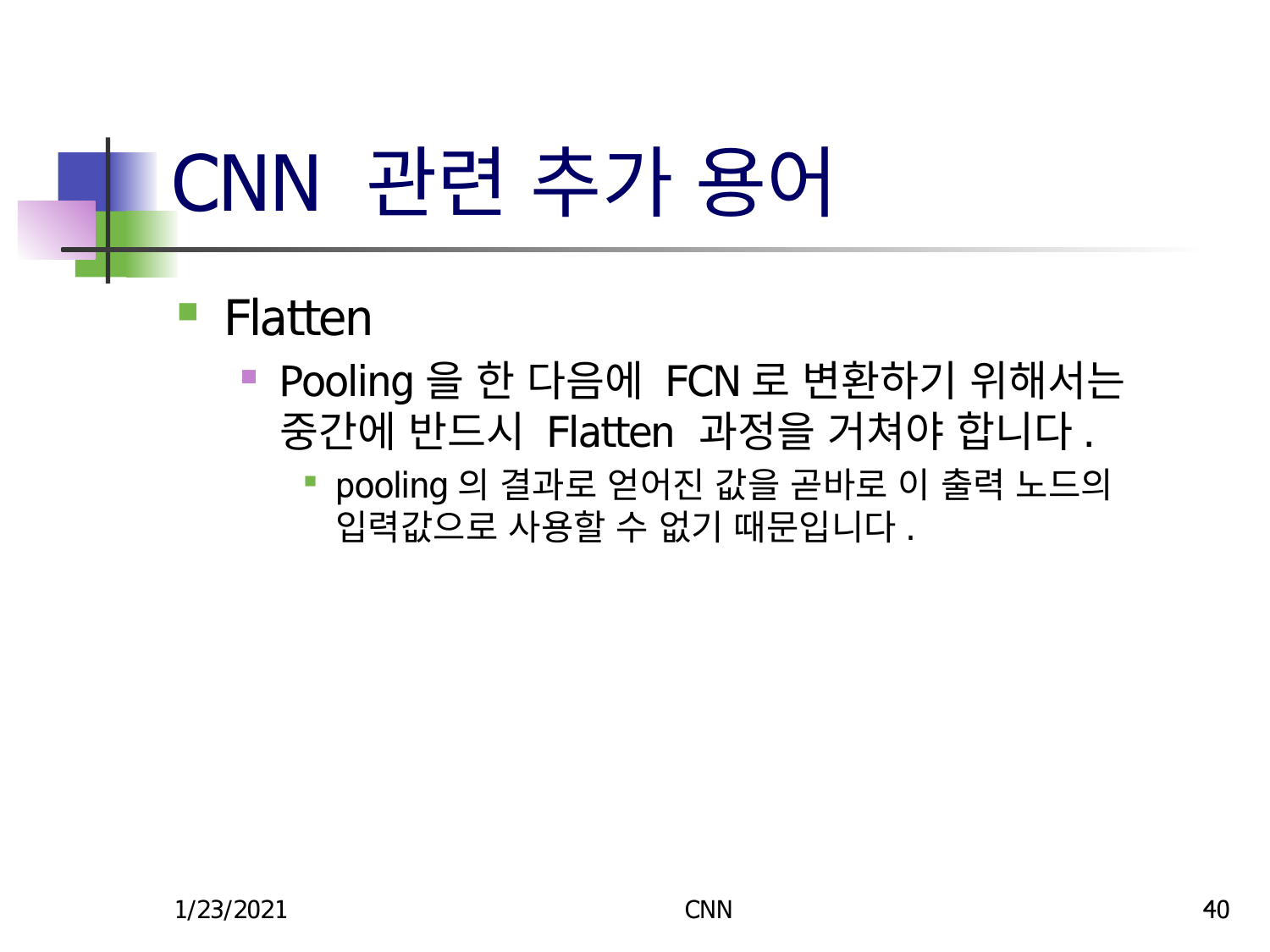

# CNN 관련 추가 용어
Flatten
Pooling을 한 다음에 FCN로 변환하기 위해서는 중간에 반드시 Flatten 과정을 거쳐야 합니다.
pooling의 결과로 얻어진 값을 곧바로 이 출력 노드의 입력값으로 사용할 수 없기 때문입니다.
1/23/2021
CNN
40